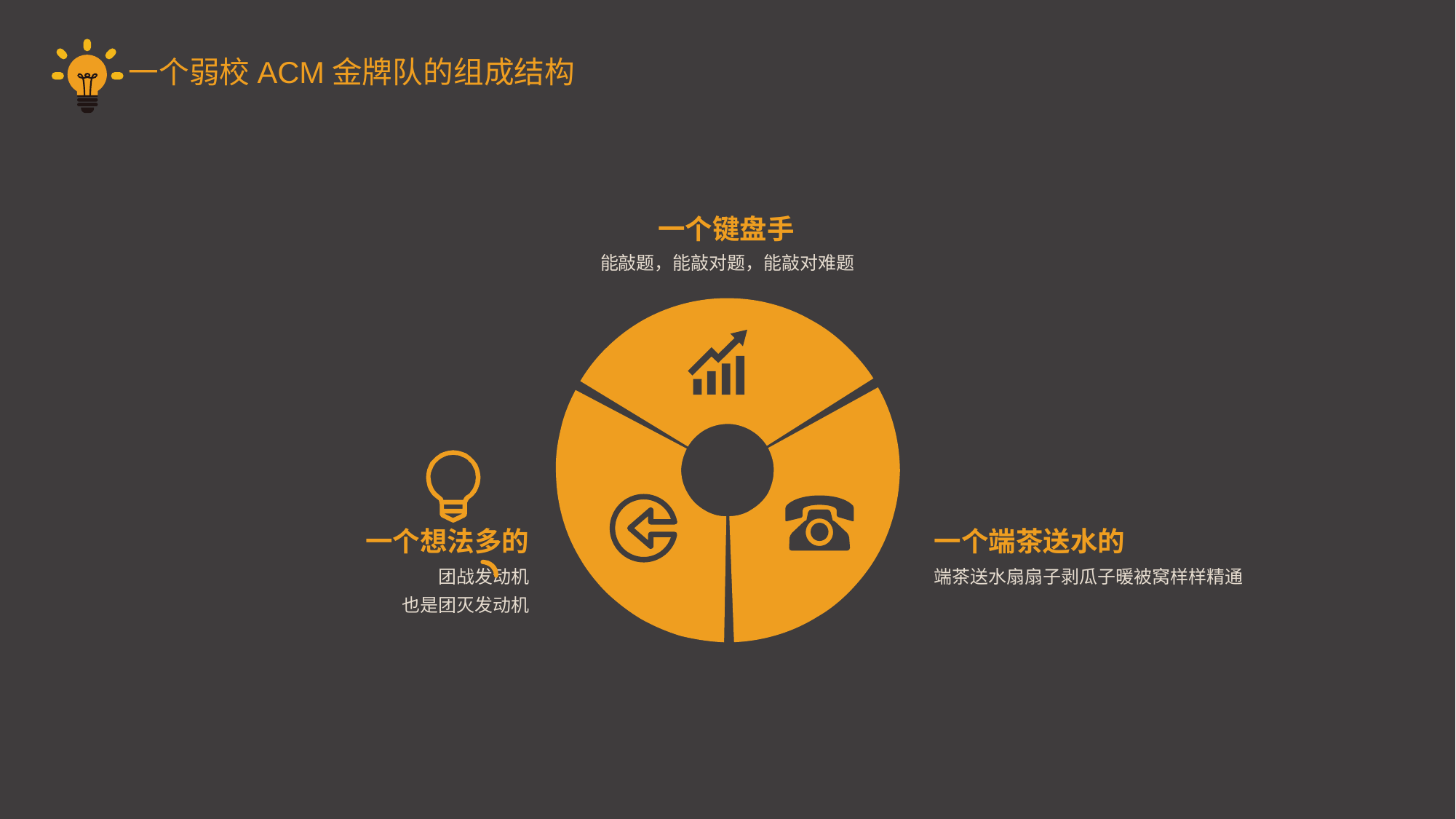

一个弱校ACM金牌队的组成结构
一个键盘手
能敲题，能敲对题，能敲对难题

一个想法多的
一个端茶送水的
团战发动机
也是团灭发动机
端茶送水扇扇子剥瓜子暖被窝样样精通